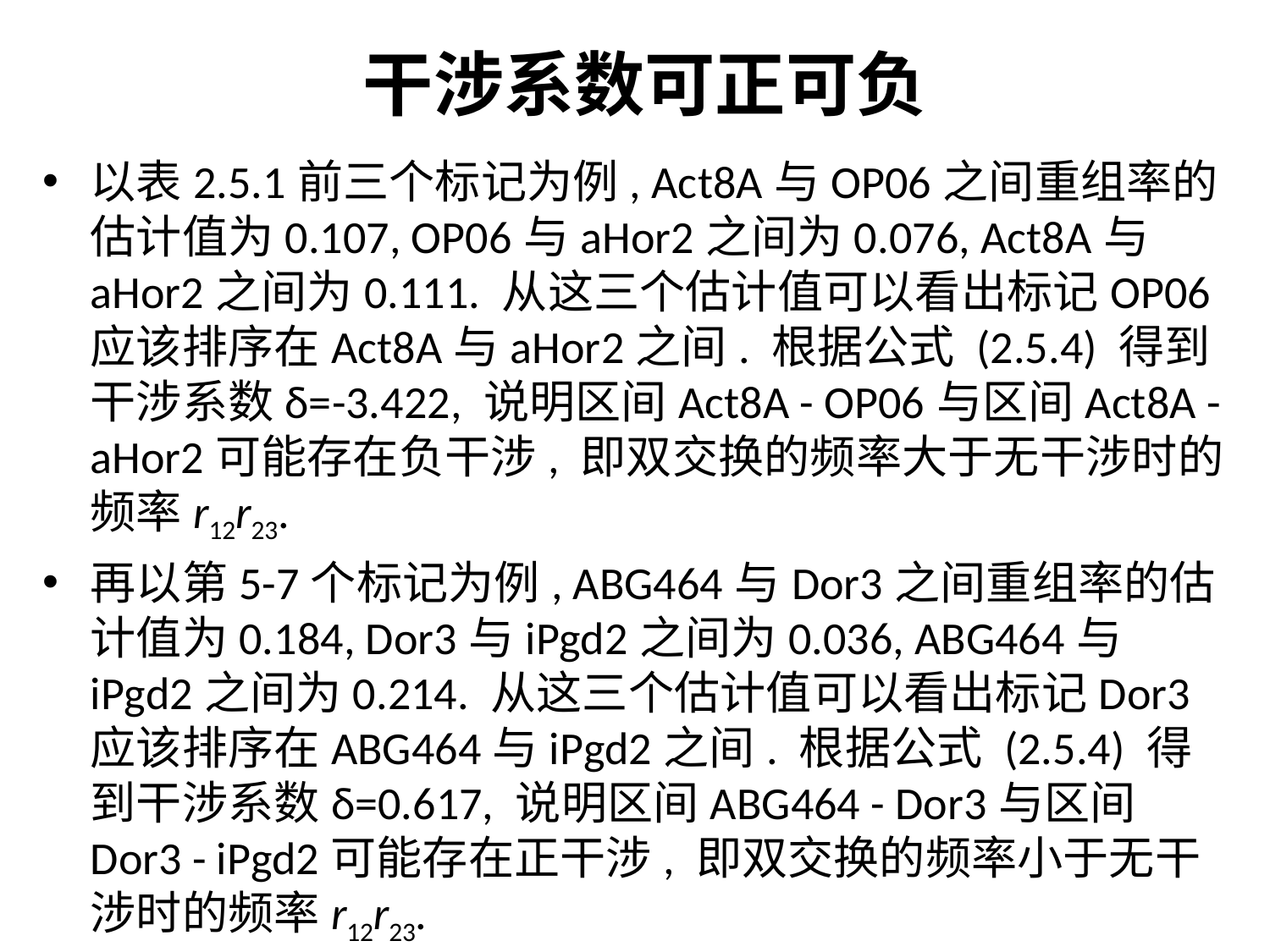

# 干涉系数可正可负
以表2.5.1前三个标记为例, Act8A与OP06之间重组率的估计值为0.107, OP06与aHor2之间为0.076, Act8A与aHor2之间为0.111. 从这三个估计值可以看出标记OP06应该排序在Act8A与aHor2之间. 根据公式 (2.5.4) 得到干涉系数δ=-3.422, 说明区间Act8A - OP06与区间Act8A - aHor2可能存在负干涉, 即双交换的频率大于无干涉时的频率r12r23.
再以第5-7个标记为例, ABG464与Dor3之间重组率的估计值为0.184, Dor3与iPgd2之间为0.036, ABG464与iPgd2之间为0.214. 从这三个估计值可以看出标记Dor3应该排序在ABG464与iPgd2之间. 根据公式 (2.5.4) 得到干涉系数δ=0.617, 说明区间ABG464 - Dor3与区间 Dor3 - iPgd2可能存在正干涉, 即双交换的频率小于无干涉时的频率r12r23.